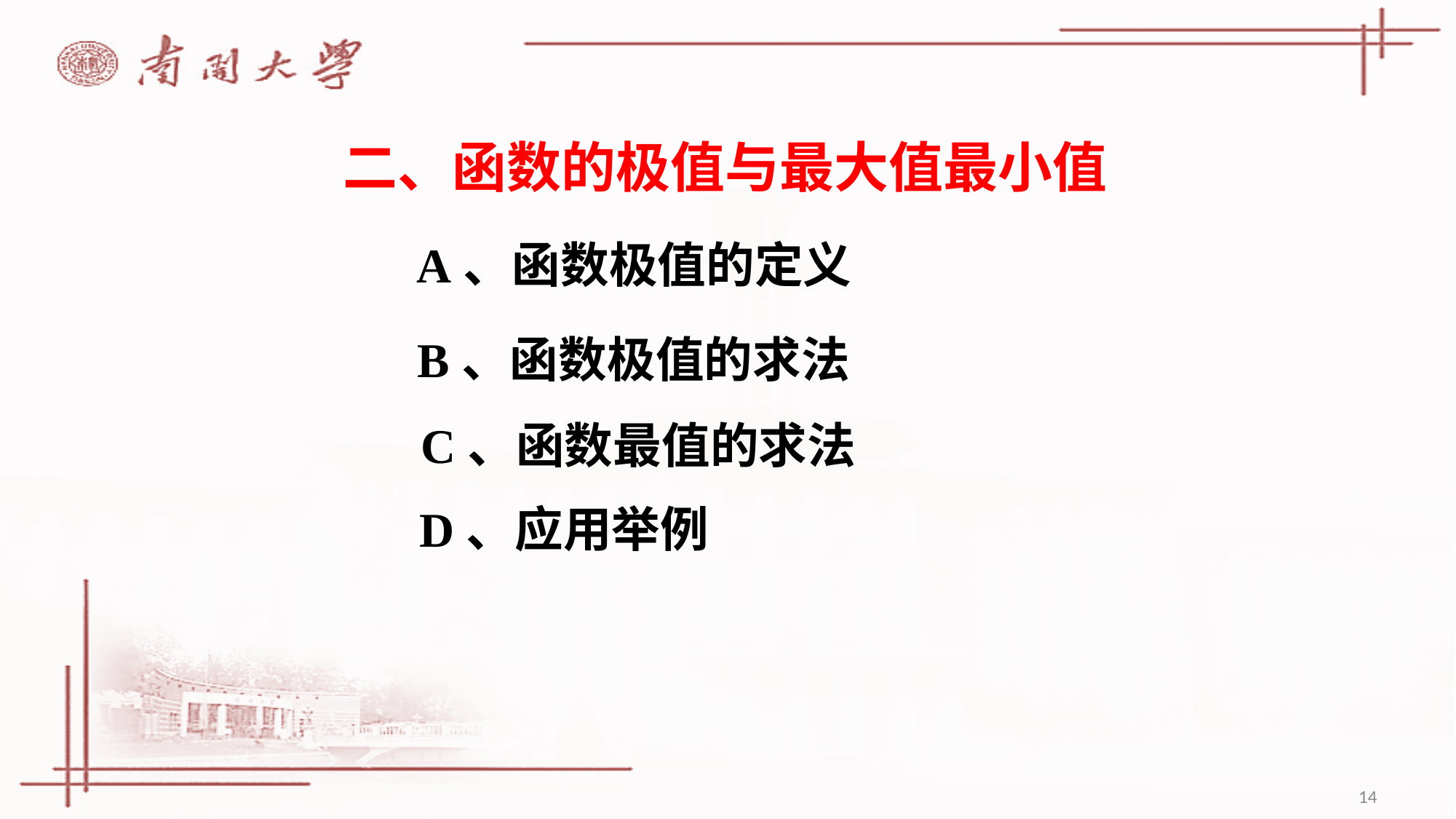

# 二、函数的极值与最大值最小值
A、函数极值的定义
B、函数极值的求法
C、函数最值的求法
D、应用举例
14